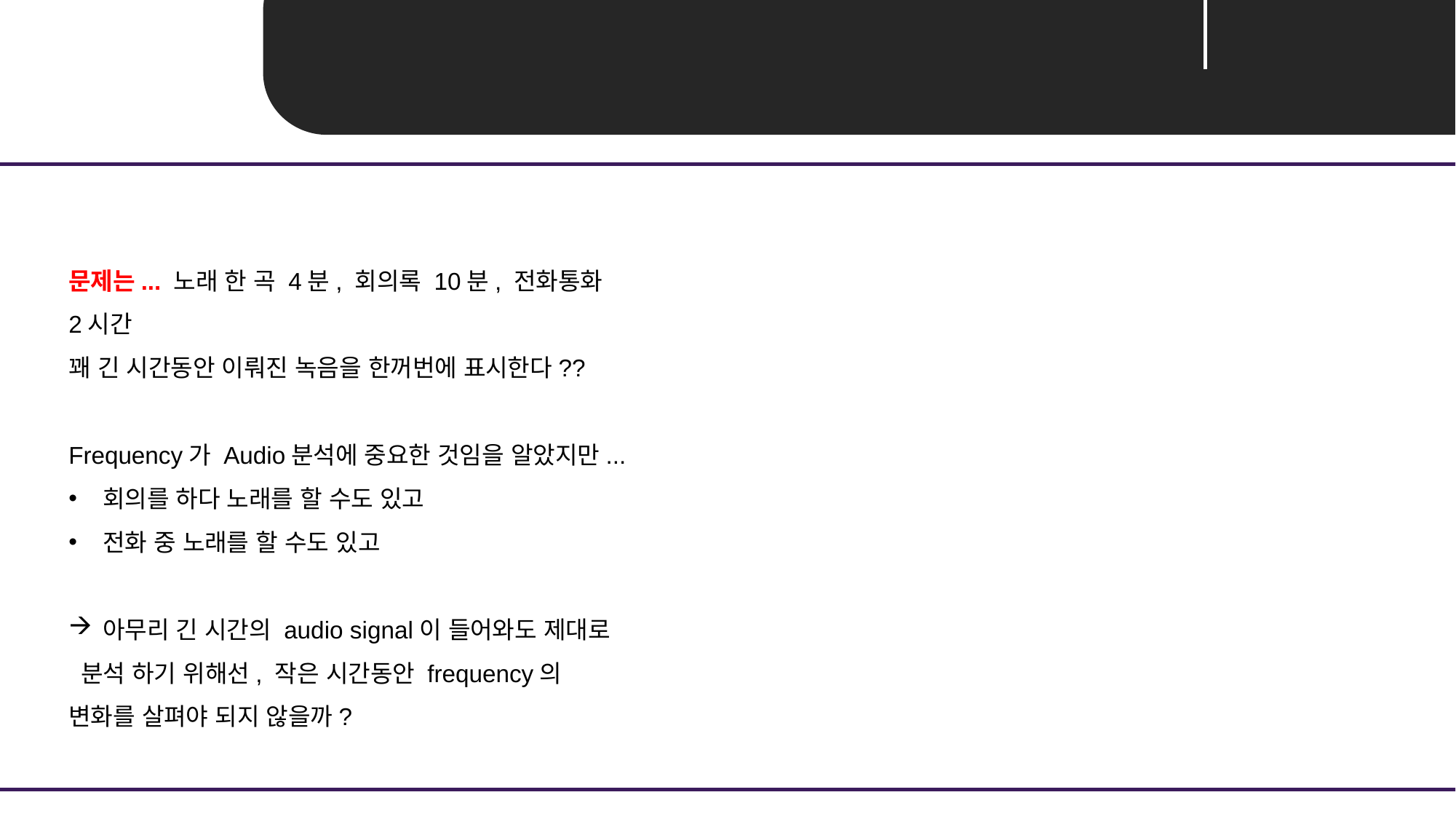

문제는... 노래 한 곡 4분, 회의록 10분, 전화통화 2시간
꽤 긴 시간동안 이뤄진 녹음을 한꺼번에 표시한다??

Frequency가 Audio분석에 중요한 것임을 알았지만...
회의를 하다 노래를 할 수도 있고
전화 중 노래를 할 수도 있고

아무리 긴 시간의 audio signal이 들어와도 제대로
 분석 하기 위해선, 작은 시간동안 frequency의 변화를 살펴야 되지 않을까?